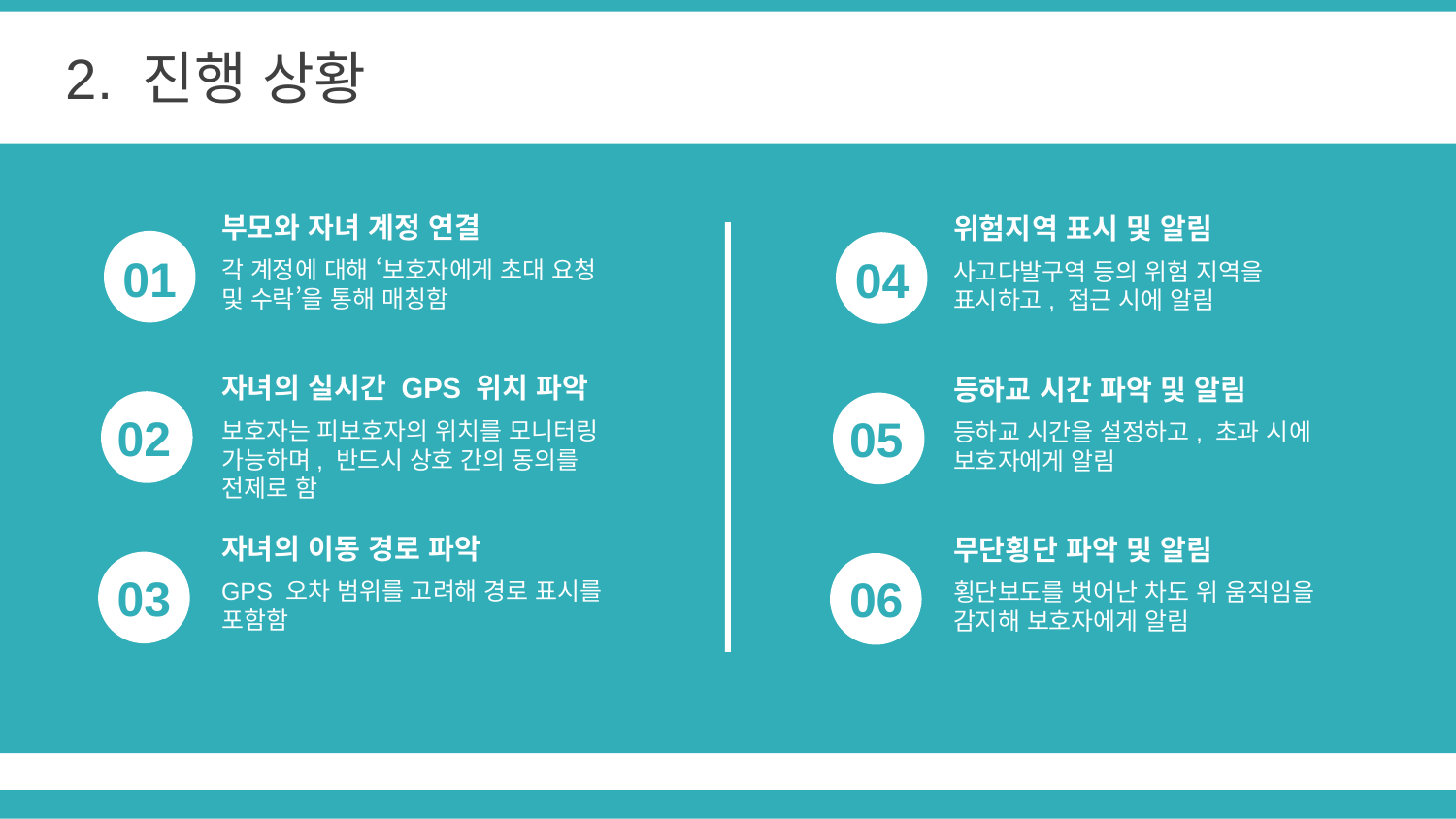

2. 진행 상황

부모와 자녀 계정 연결
각 계정에 대해 ‘보호자에게 초대 요청 및 수락’을 통해 매칭함
위험지역 표시 및 알림
사고다발구역 등의 위험 지역을 표시하고, 접근 시에 알림

01
04
자녀의 실시간 GPS 위치 파악
보호자는 피보호자의 위치를 모니터링 가능하며, 반드시 상호 간의 동의를 전제로 함
등하교 시간 파악 및 알림
등하교 시간을 설정하고, 초과 시에 보호자에게 알림

02
05
자녀의 이동 경로 파악
GPS 오차 범위를 고려해 경로 표시를 포함함
무단횡단 파악 및 알림
횡단보도를 벗어난 차도 위 움직임을 감지해 보호자에게 알림

03
06